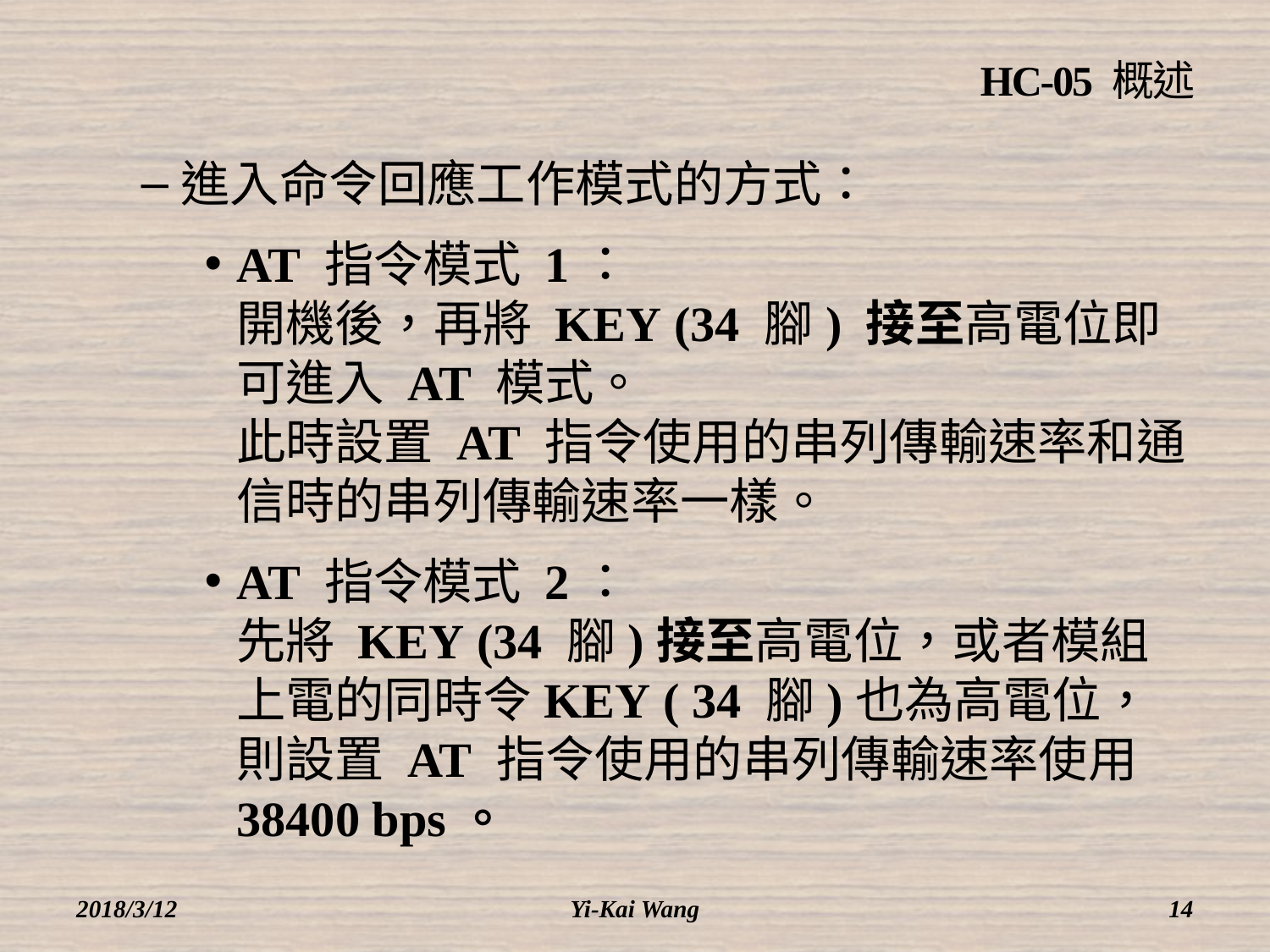

# HC-05 概述
進入命令回應工作模式的方式：
AT 指令模式 1：
開機後，再將 KEY (34 腳) 接至高電位即可進入 AT 模式。
此時設置 AT 指令使用的串列傳輸速率和通信時的串列傳輸速率一樣。
AT 指令模式 2：
先將 KEY (34 腳)接至高電位，或者模組上電的同時令KEY ( 34 腳)也為高電位，則設置 AT 指令使用的串列傳輸速率使用 38400 bps。
2018/3/12
Yi-Kai Wang
14